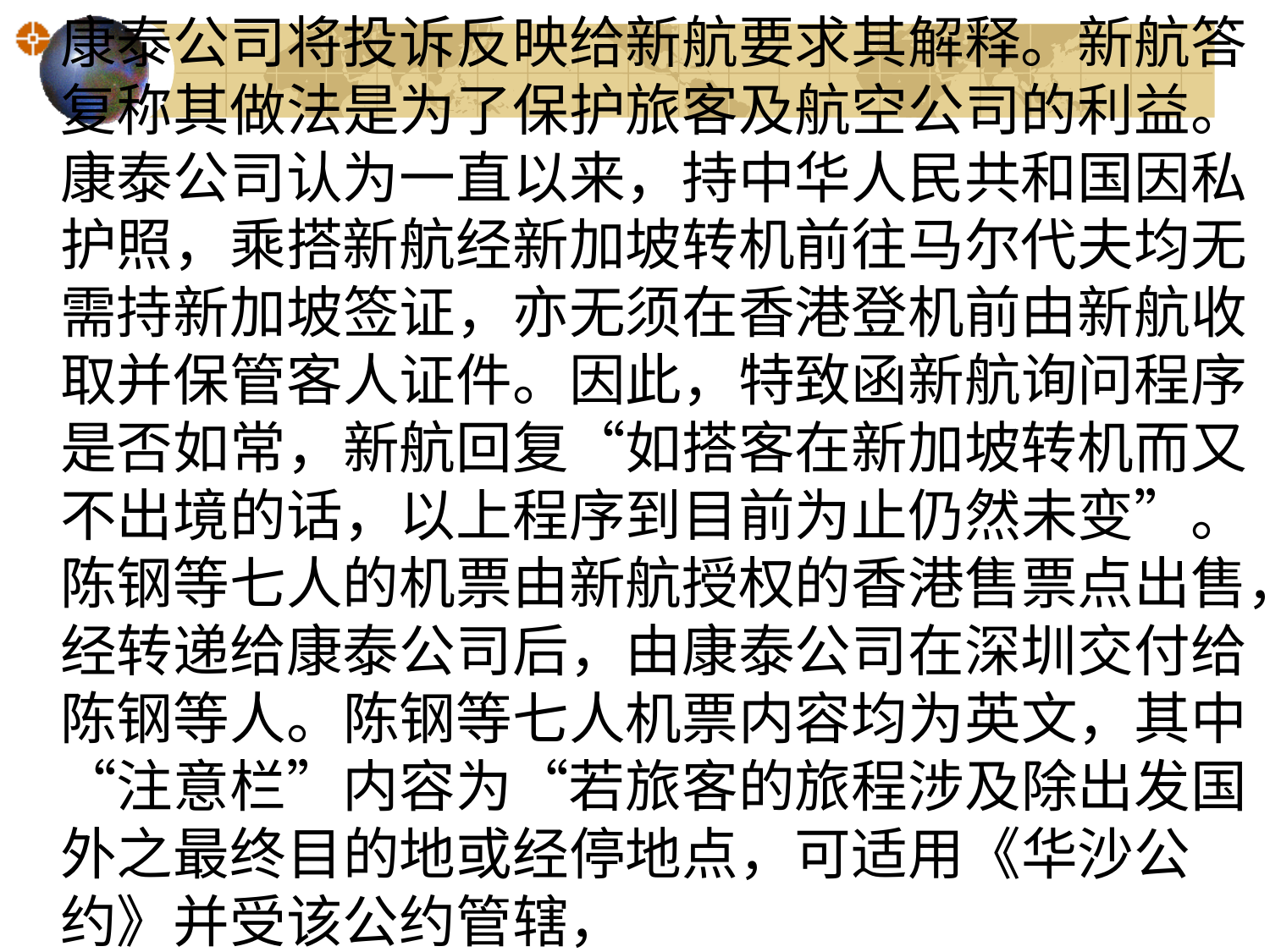

康泰公司将投诉反映给新航要求其解释。新航答复称其做法是为了保护旅客及航空公司的利益。康泰公司认为一直以来，持中华人民共和国因私护照，乘搭新航经新加坡转机前往马尔代夫均无需持新加坡签证，亦无须在香港登机前由新航收取并保管客人证件。因此，特致函新航询问程序是否如常，新航回复“如搭客在新加坡转机而又不出境的话，以上程序到目前为止仍然未变”。陈钢等七人的机票由新航授权的香港售票点出售，经转递给康泰公司后，由康泰公司在深圳交付给陈钢等人。陈钢等七人机票内容均为英文，其中“注意栏”内容为“若旅客的旅程涉及除出发国外之最终目的地或经停地点，可适用《华沙公约》并受该公约管辖，